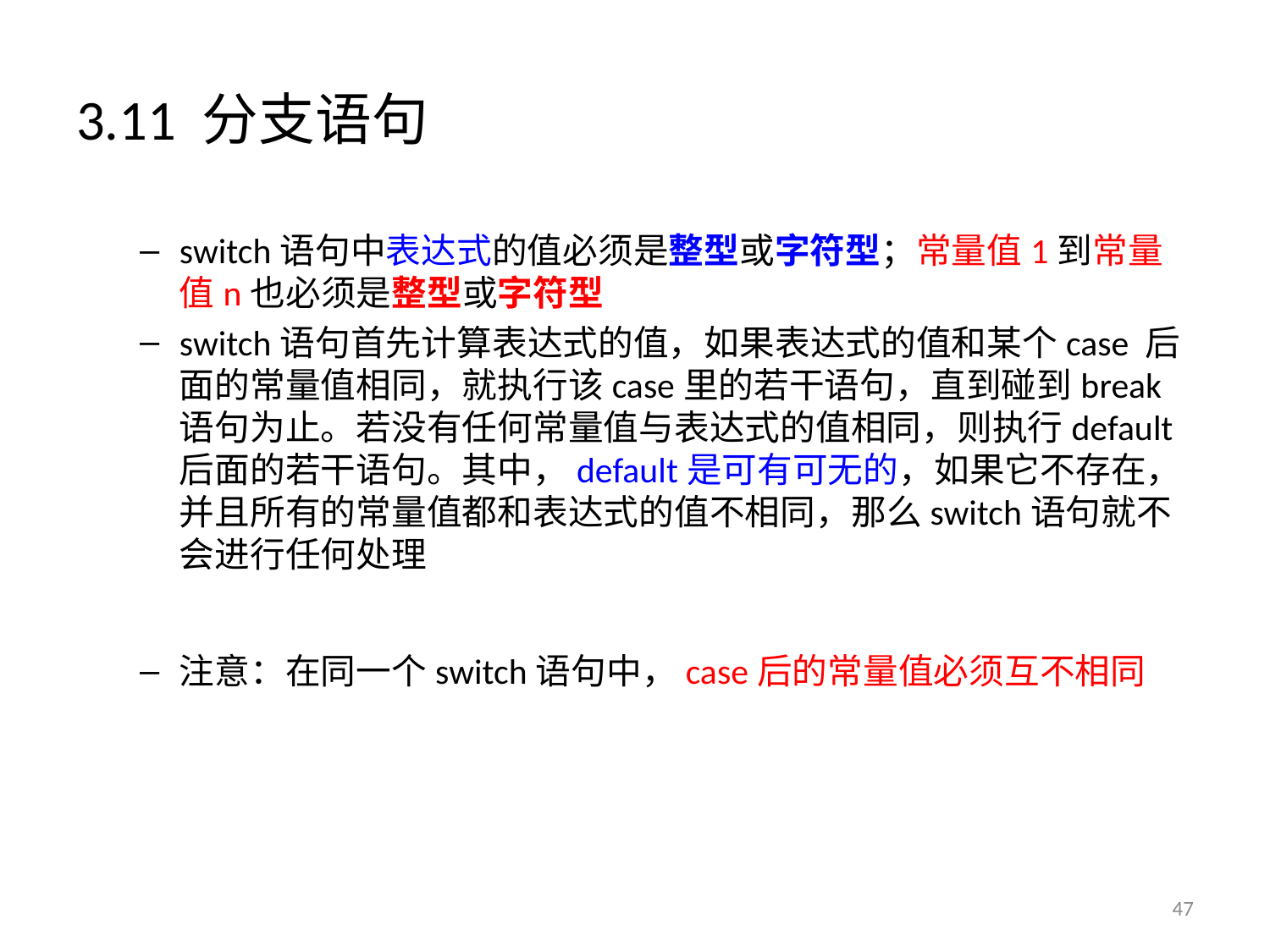

# 3.11 分支语句
switch语句中表达式的值必须是整型或字符型；常量值1到常量值n也必须是整型或字符型
switch语句首先计算表达式的值，如果表达式的值和某个case 后面的常量值相同，就执行该case里的若干语句，直到碰到break语句为止。若没有任何常量值与表达式的值相同，则执行default后面的若干语句。其中，default是可有可无的，如果它不存在，并且所有的常量值都和表达式的值不相同，那么switch语句就不会进行任何处理

注意：在同一个switch语句中，case后的常量值必须互不相同

47